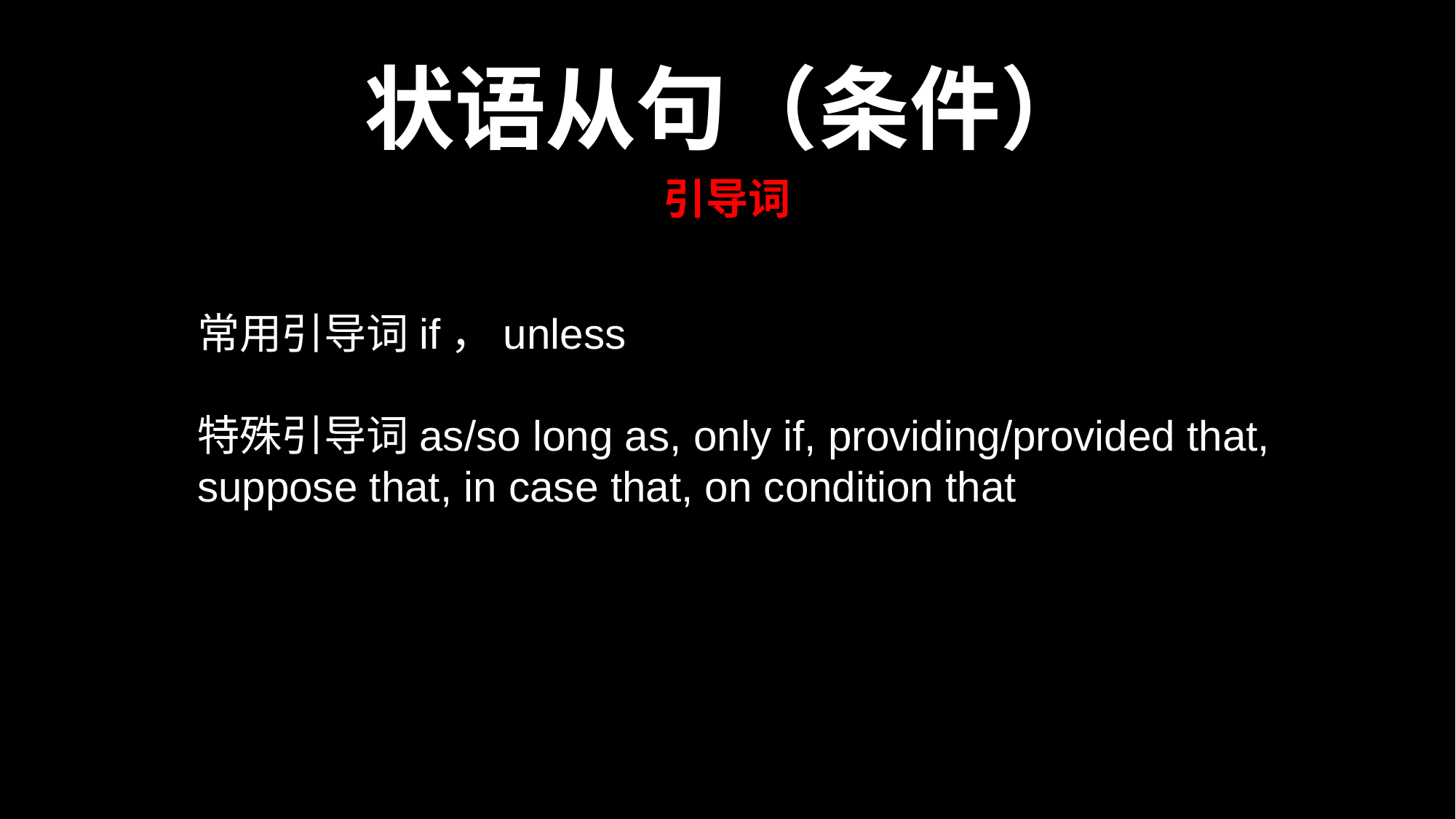

状语从句（条件）
引导词
常用引导词if，unless

特殊引导词as/so long as, only if, providing/provided that, suppose that, in case that, on condition that